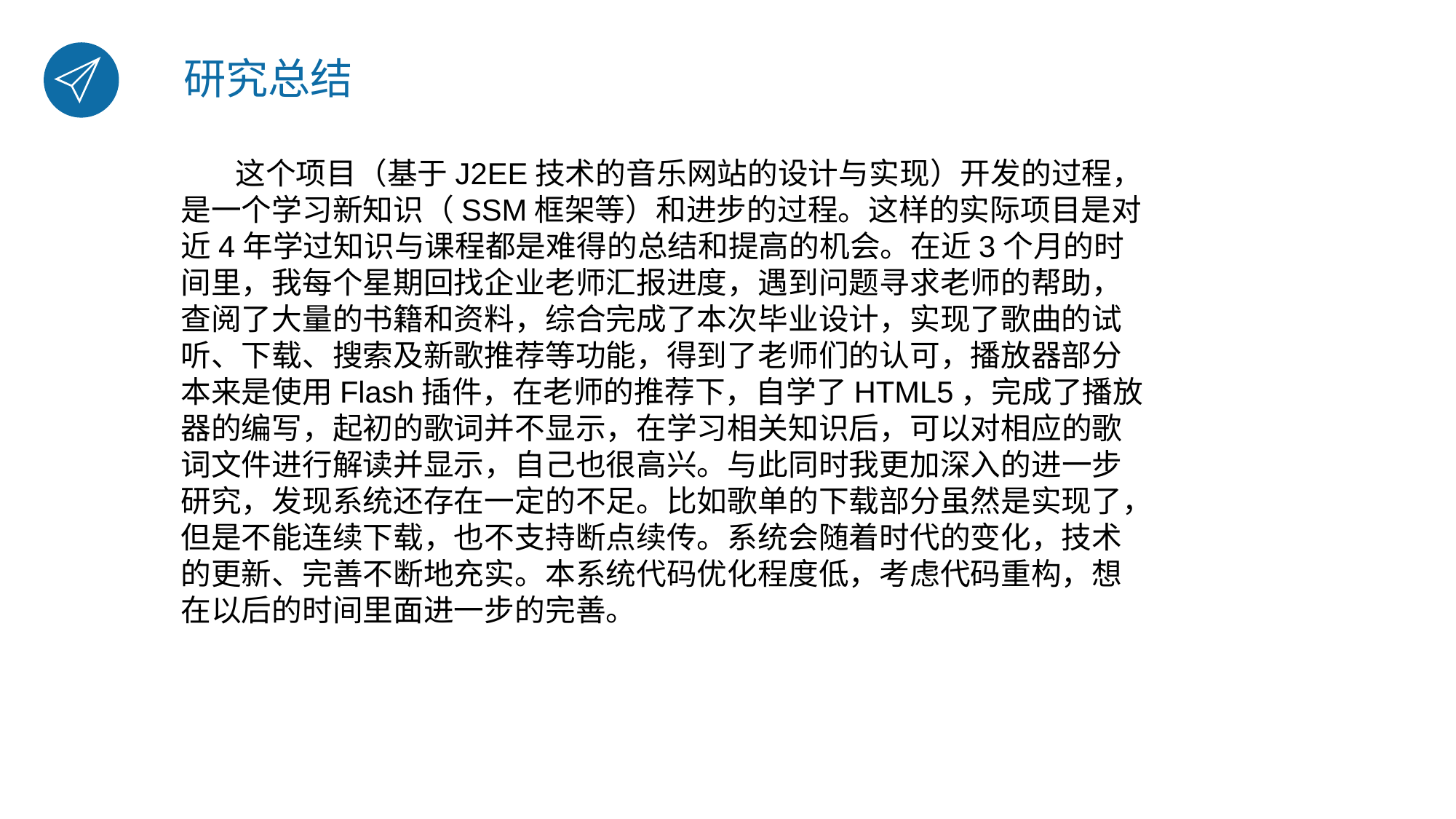

研究总结

这个项目（基于J2EE技术的音乐网站的设计与实现）开发的过程，是一个学习新知识（SSM框架等）和进步的过程。这样的实际项目是对近4年学过知识与课程都是难得的总结和提高的机会。在近3个月的时间里，我每个星期回找企业老师汇报进度，遇到问题寻求老师的帮助，查阅了大量的书籍和资料，综合完成了本次毕业设计，实现了歌曲的试听、下载、搜索及新歌推荐等功能，得到了老师们的认可，播放器部分本来是使用Flash插件，在老师的推荐下，自学了HTML5，完成了播放器的编写，起初的歌词并不显示，在学习相关知识后，可以对相应的歌词文件进行解读并显示，自己也很高兴。与此同时我更加深入的进一步研究，发现系统还存在一定的不足。比如歌单的下载部分虽然是实现了，但是不能连续下载，也不支持断点续传。系统会随着时代的变化，技术的更新、完善不断地充实。本系统代码优化程度低，考虑代码重构，想在以后的时间里面进一步的完善。